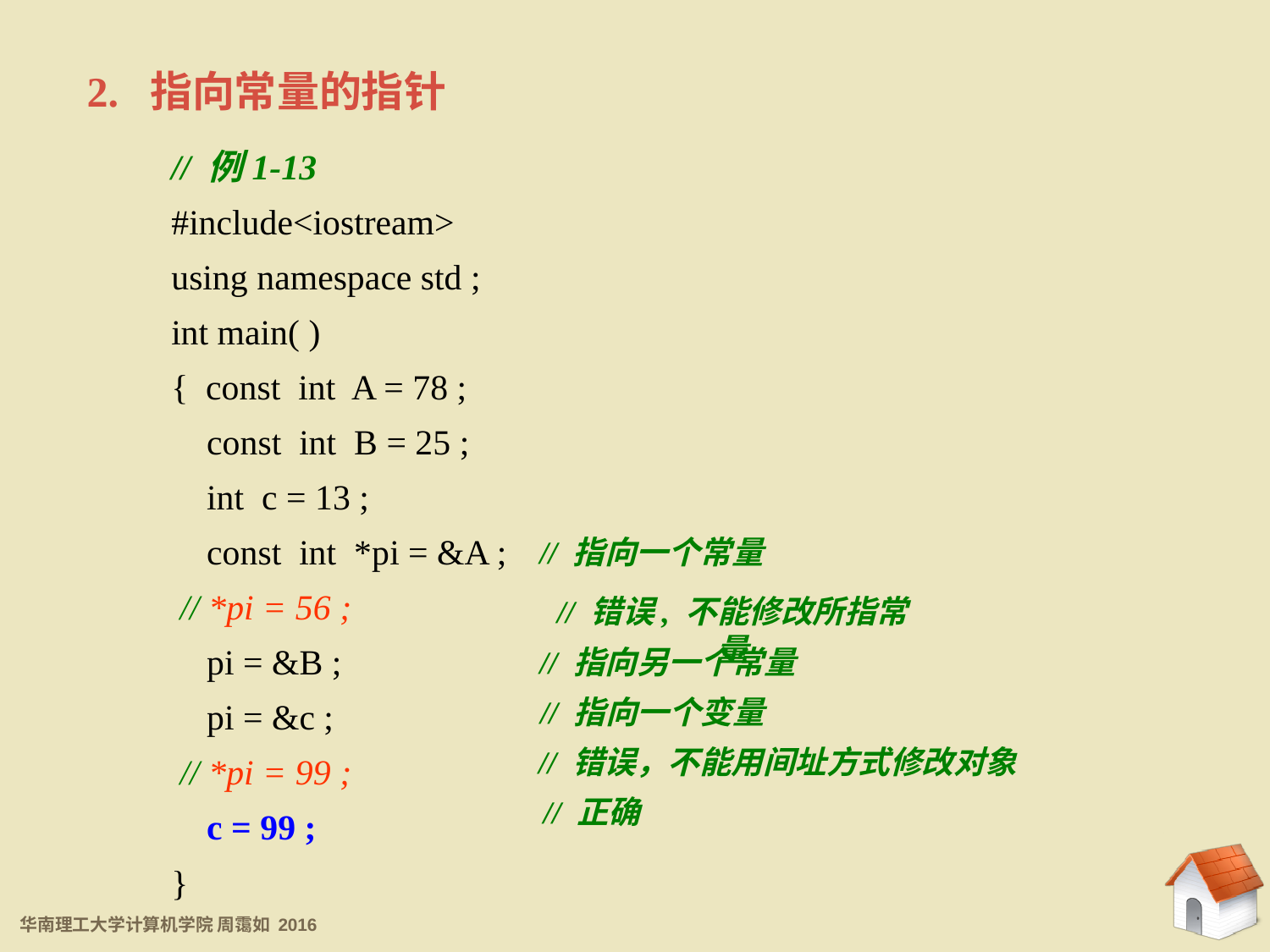

2.  指向常量的指针
// 例1-13
#include<iostream>
using namespace std ;
int main( )
{  const  int  A = 78 ;
    const  int  B = 25 ;
    int  c = 13 ;
    const  int  *pi = &A ;
 // *pi = 56 ;
    pi = &B ;
    pi = &c ;
 // *pi = 99 ;
    c = 99 ;
}
// 指向一个常量
// 错误, 不能修改所指常量
// 指向另一个常量
// 指向一个变量
// 错误，不能用间址方式修改对象
// 正确